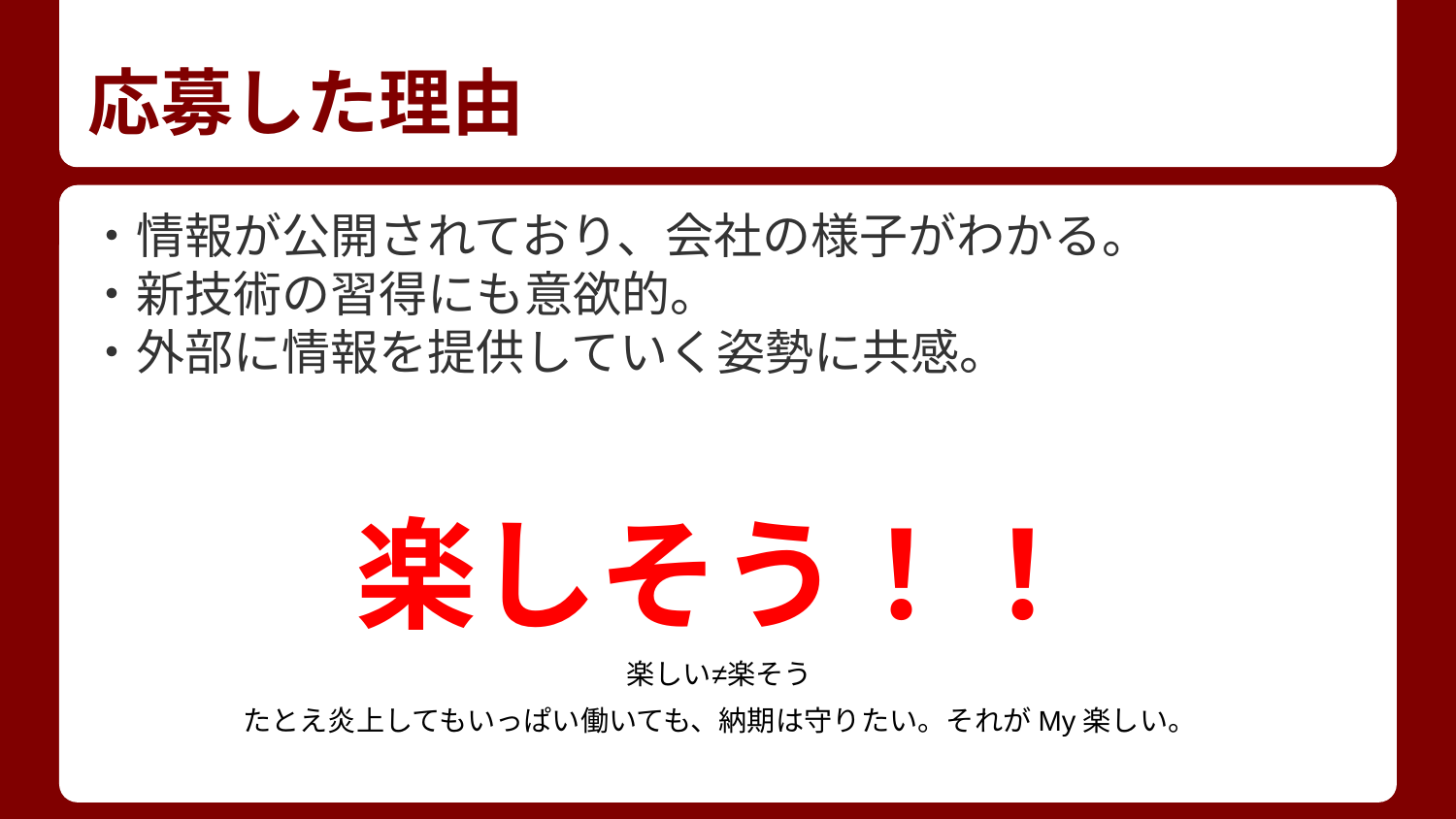

# 応募した理由
・情報が公開されており、会社の様子がわかる。
・新技術の習得にも意欲的。
・外部に情報を提供していく姿勢に共感。
楽しそう！！
楽しい≠楽そう
たとえ炎上してもいっぱい働いても、納期は守りたい。それがMy楽しい。